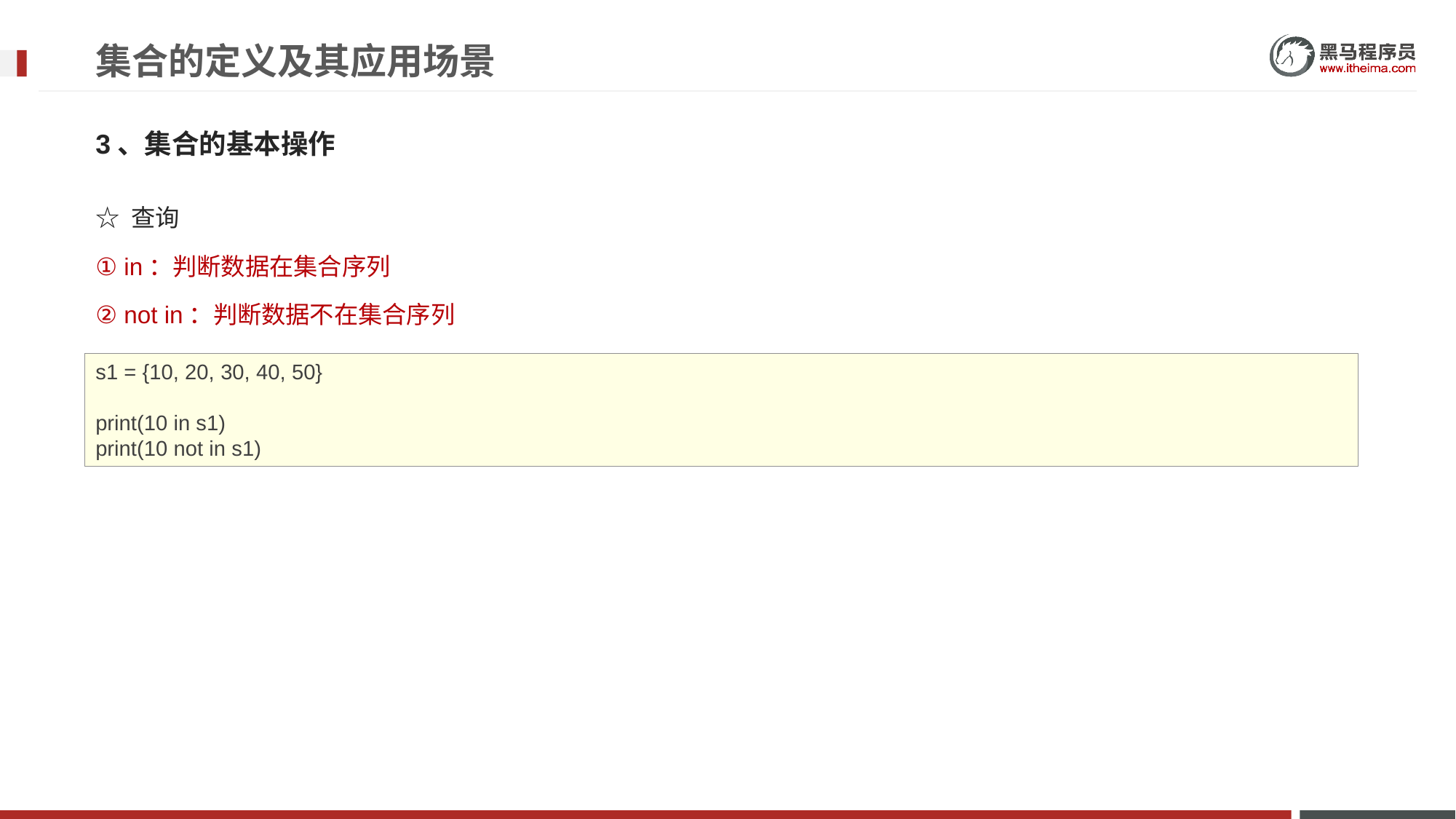

# 集合的定义及其应用场景
3、集合的基本操作
☆ 查询
① in：判断数据在集合序列
② not in：判断数据不在集合序列
s1 = {10, 20, 30, 40, 50}

print(10 in s1)
print(10 not in s1)